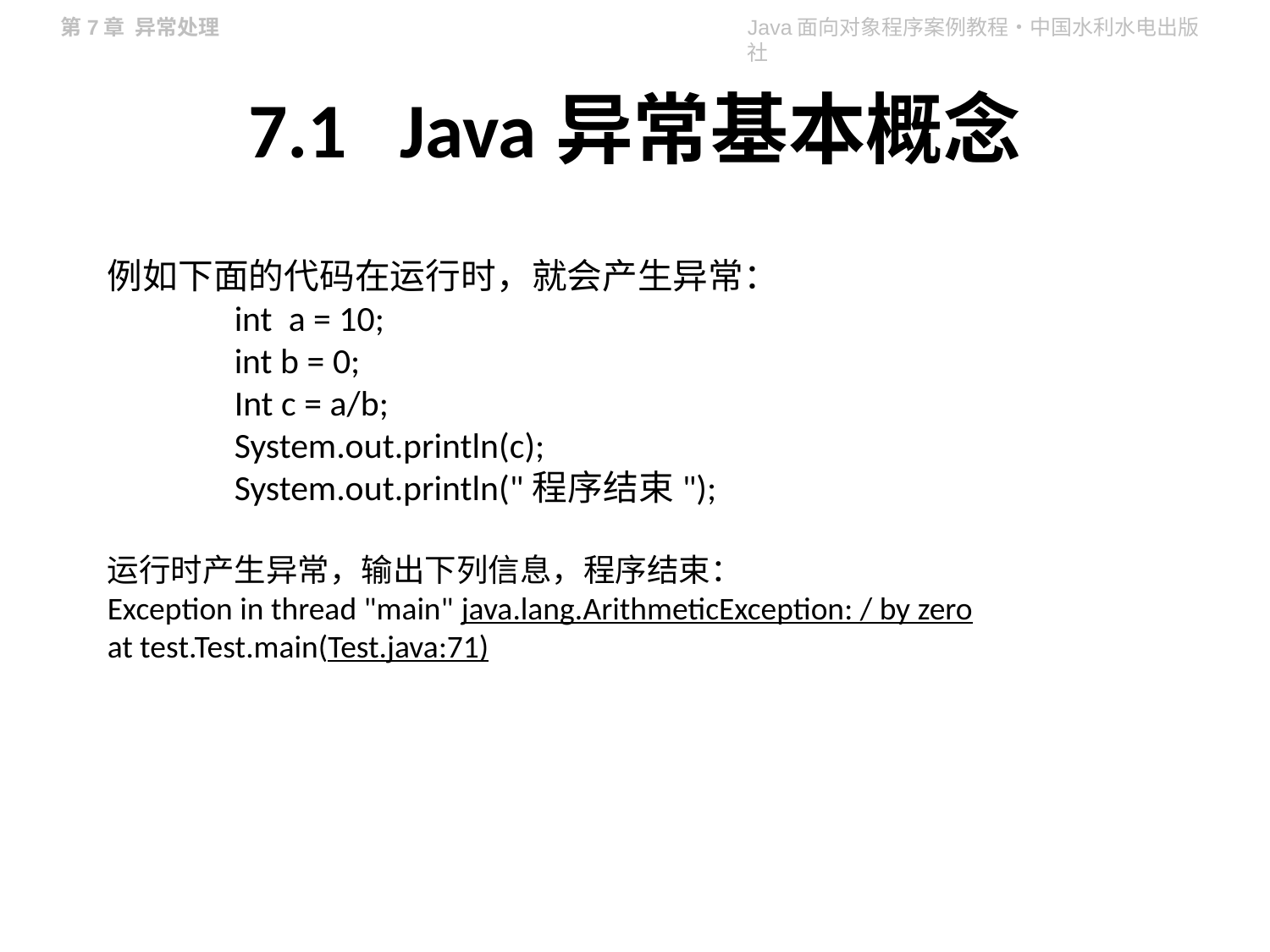

# 7.1   Java异常基本概念
例如下面的代码在运行时，就会产生异常：
int  a = 10;
int b = 0;
Int c = a/b;
System.out.println(c);
System.out.println("程序结束");

运行时产生异常，输出下列信息，程序结束：
Exception in thread "main" java.lang.ArithmeticException: / by zero
at test.Test.main(Test.java:71)